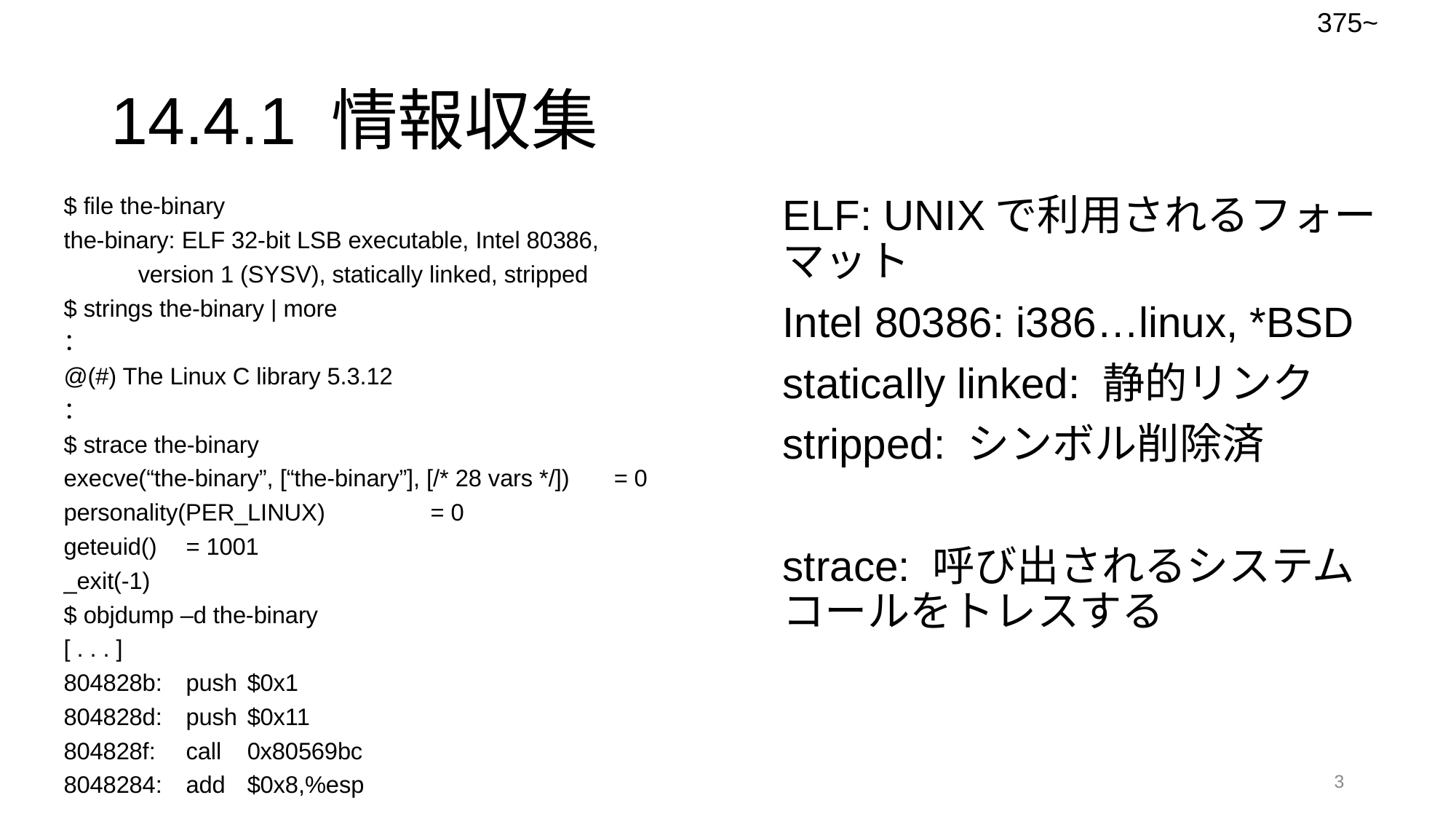

375~
# 14.4.1 情報収集
$ file the-binary
the-binary: ELF 32-bit LSB executable, Intel 80386,
		  version 1 (SYSV), statically linked, stripped
$ strings the-binary | more
：
@(#) The Linux C library 5.3.12
：
$ strace the-binary
execve(“the-binary”, [“the-binary”], [/* 28 vars */]) 	= 0
personality(PER_LINUX)  			= 0
geteuid()				= 1001
_exit(-1)
$ objdump –d the-binary
[ . . . ]
804828b:		push	$0x1
804828d:		push	$0x11
804828f:		call	0x80569bc
8048284:		add	$0x8,%esp

ELF: UNIXで利用されるフォーマット
Intel 80386: i386…linux, *BSD
statically linked: 静的リンク
stripped: シンボル削除済

strace: 呼び出されるシステムコールをトレスする

3